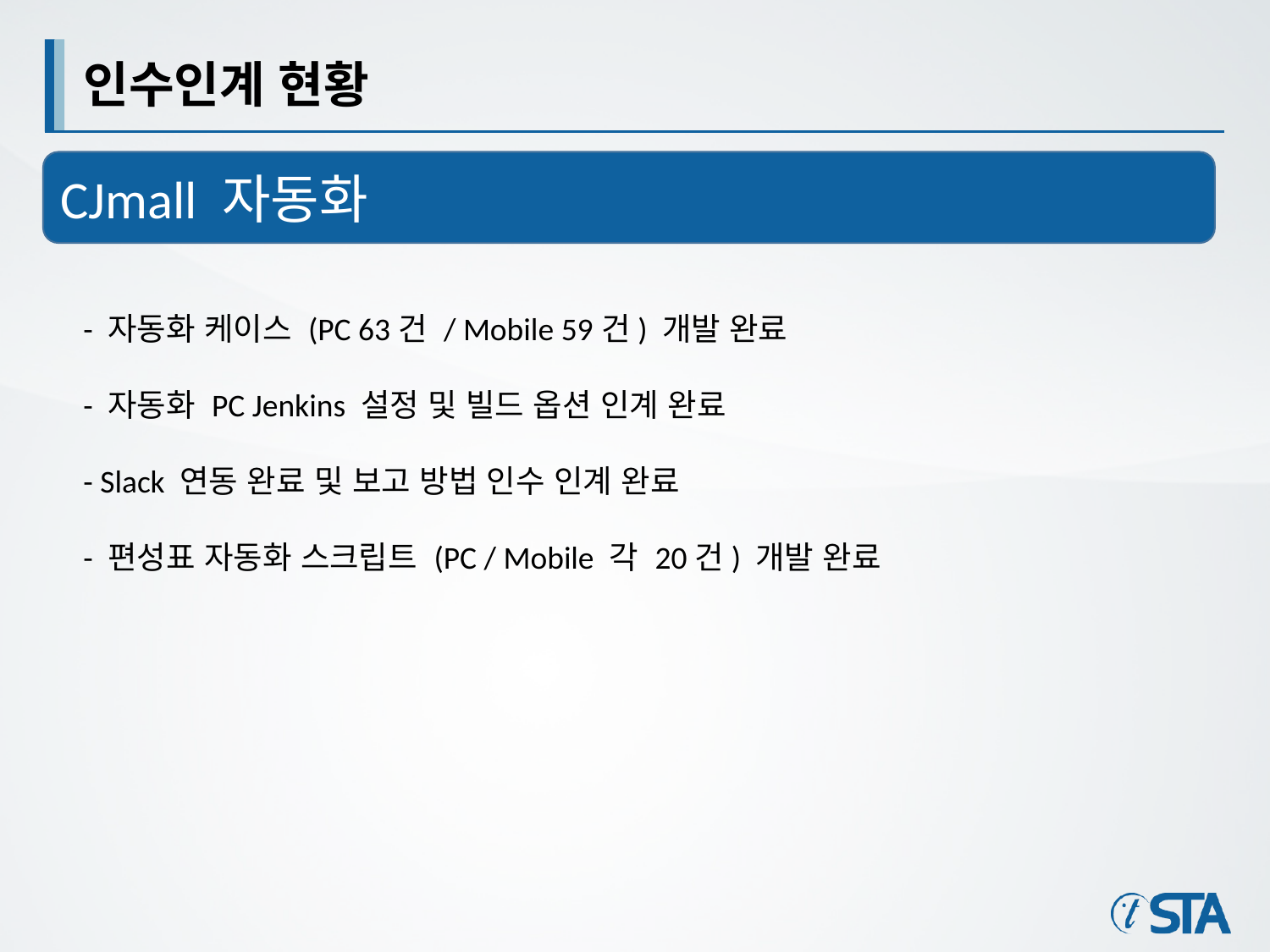

# 인수인계 현황
CJmall 자동화
- 자동화 케이스 (PC 63건 / Mobile 59건) 개발 완료
- 자동화 PC Jenkins 설정 및 빌드 옵션 인계 완료
- Slack 연동 완료 및 보고 방법 인수 인계 완료
- 편성표 자동화 스크립트 (PC / Mobile 각 20건) 개발 완료